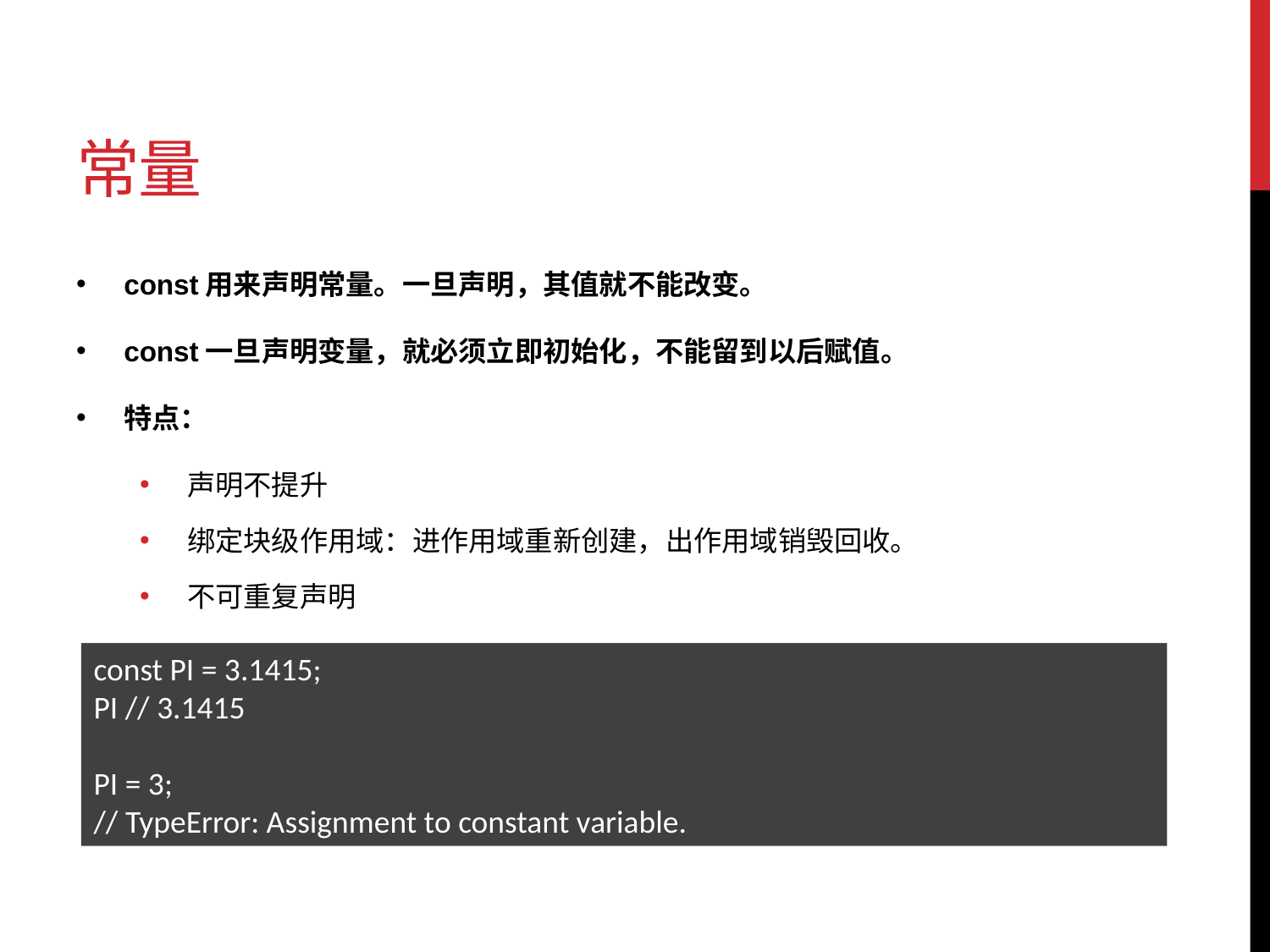

# 常量
const用来声明常量。一旦声明，其值就不能改变。
const一旦声明变量，就必须立即初始化，不能留到以后赋值。
特点：
声明不提升
绑定块级作用域：进作用域重新创建，出作用域销毁回收。
不可重复声明

const PI = 3.1415;
PI // 3.1415

PI = 3;
// TypeError: Assignment to constant variable.